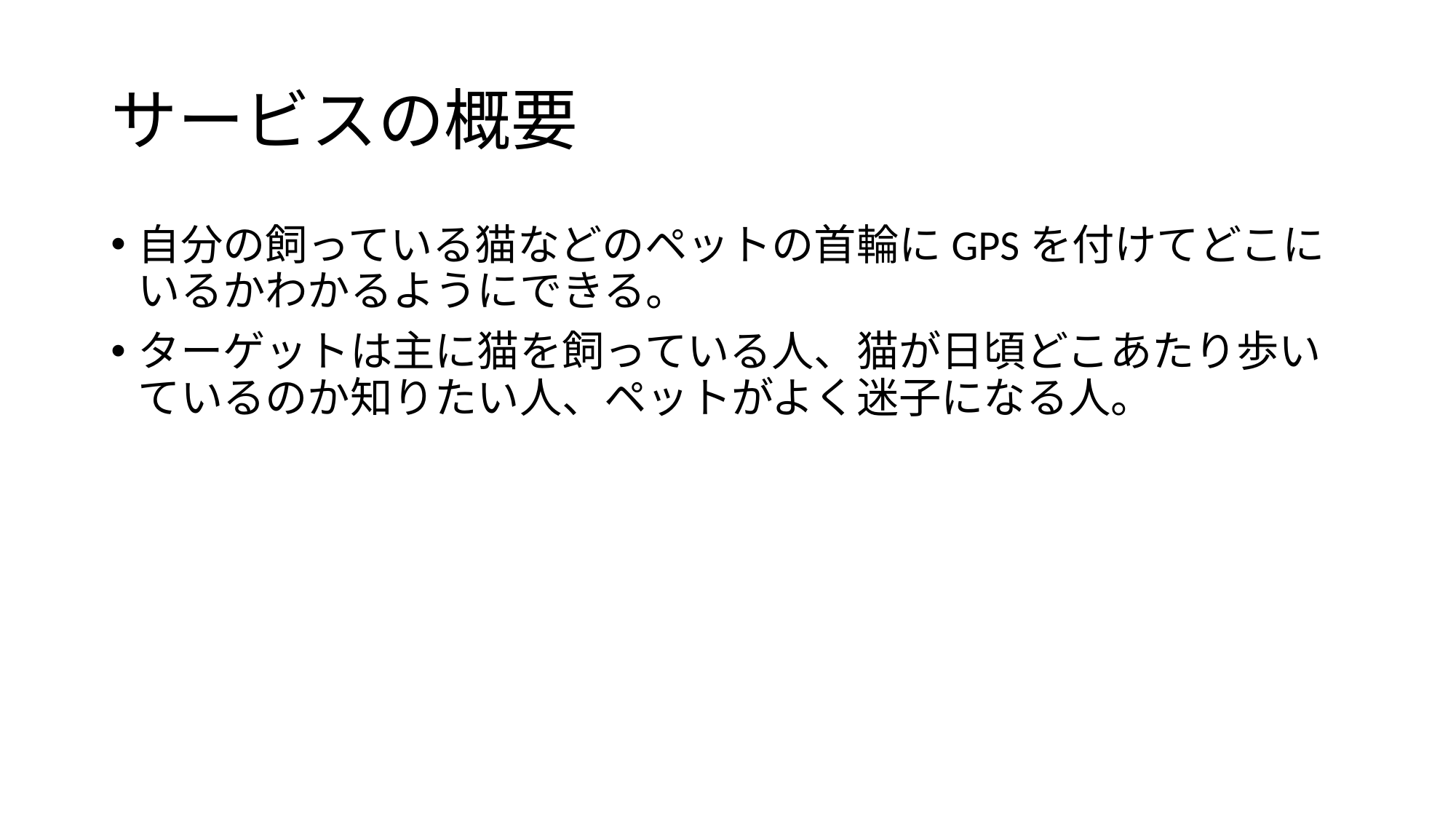

# サービスの概要
自分の飼っている猫などのペットの首輪にGPSを付けてどこにいるかわかるようにできる。
ターゲットは主に猫を飼っている人、猫が日頃どこあたり歩いているのか知りたい人、ペットがよく迷子になる人。